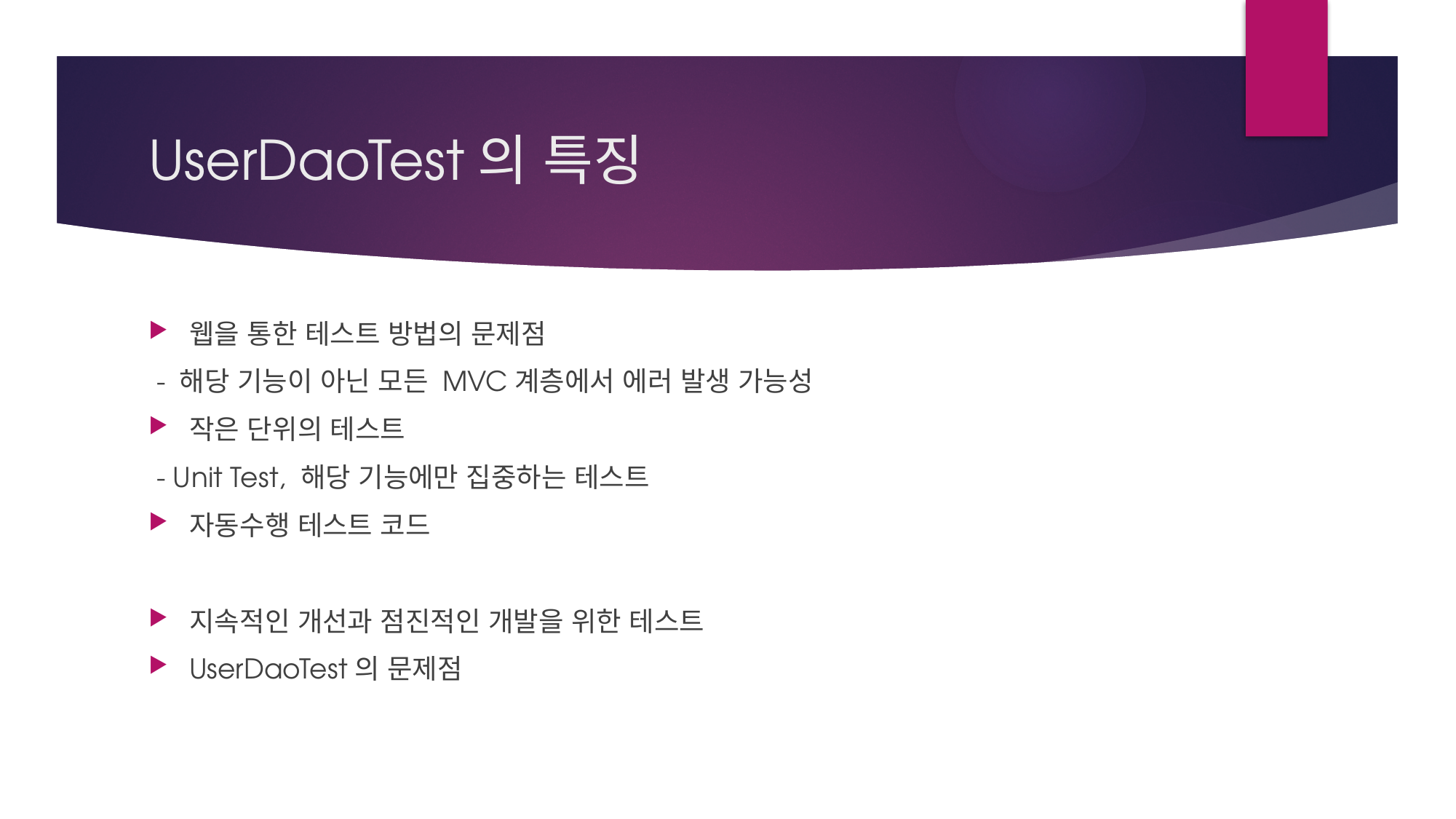

# UserDaoTest의 특징
웹을 통한 테스트 방법의 문제점
 - 해당 기능이 아닌 모든 MVC계층에서 에러 발생 가능성
작은 단위의 테스트
 - Unit Test, 해당 기능에만 집중하는 테스트
자동수행 테스트 코드

지속적인 개선과 점진적인 개발을 위한 테스트
UserDaoTest의 문제점